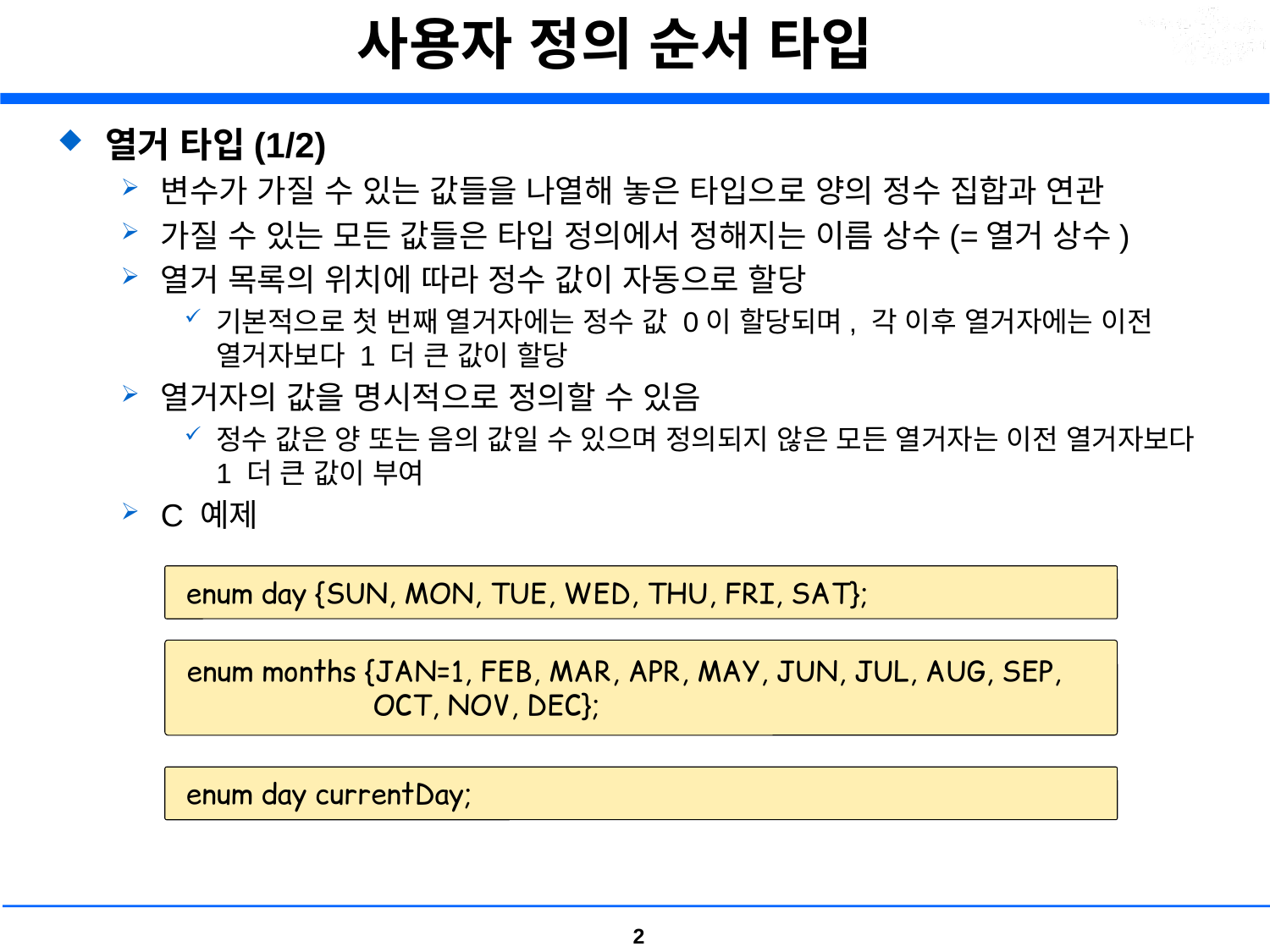

# 사용자 정의 순서 타입
열거 타입(1/2)
변수가 가질 수 있는 값들을 나열해 놓은 타입으로 양의 정수 집합과 연관
가질 수 있는 모든 값들은 타입 정의에서 정해지는 이름 상수(=열거 상수)
열거 목록의 위치에 따라 정수 값이 자동으로 할당
기본적으로 첫 번째 열거자에는 정수 값 0이 할당되며, 각 이후 열거자에는 이전 열거자보다 1 더 큰 값이 할당
열거자의 값을 명시적으로 정의할 수 있음
정수 값은 양 또는 음의 값일 수 있으며 정의되지 않은 모든 열거자는 이전 열거자보다 1 더 큰 값이 부여
C 예제

 enum day {SUN, MON, TUE, WED, THU, FRI, SAT};
 enum months {JAN=1, FEB, MAR, APR, MAY, JUN, JUL, AUG, SEP,
	        OCT, NOV, DEC};
 enum day currentDay;